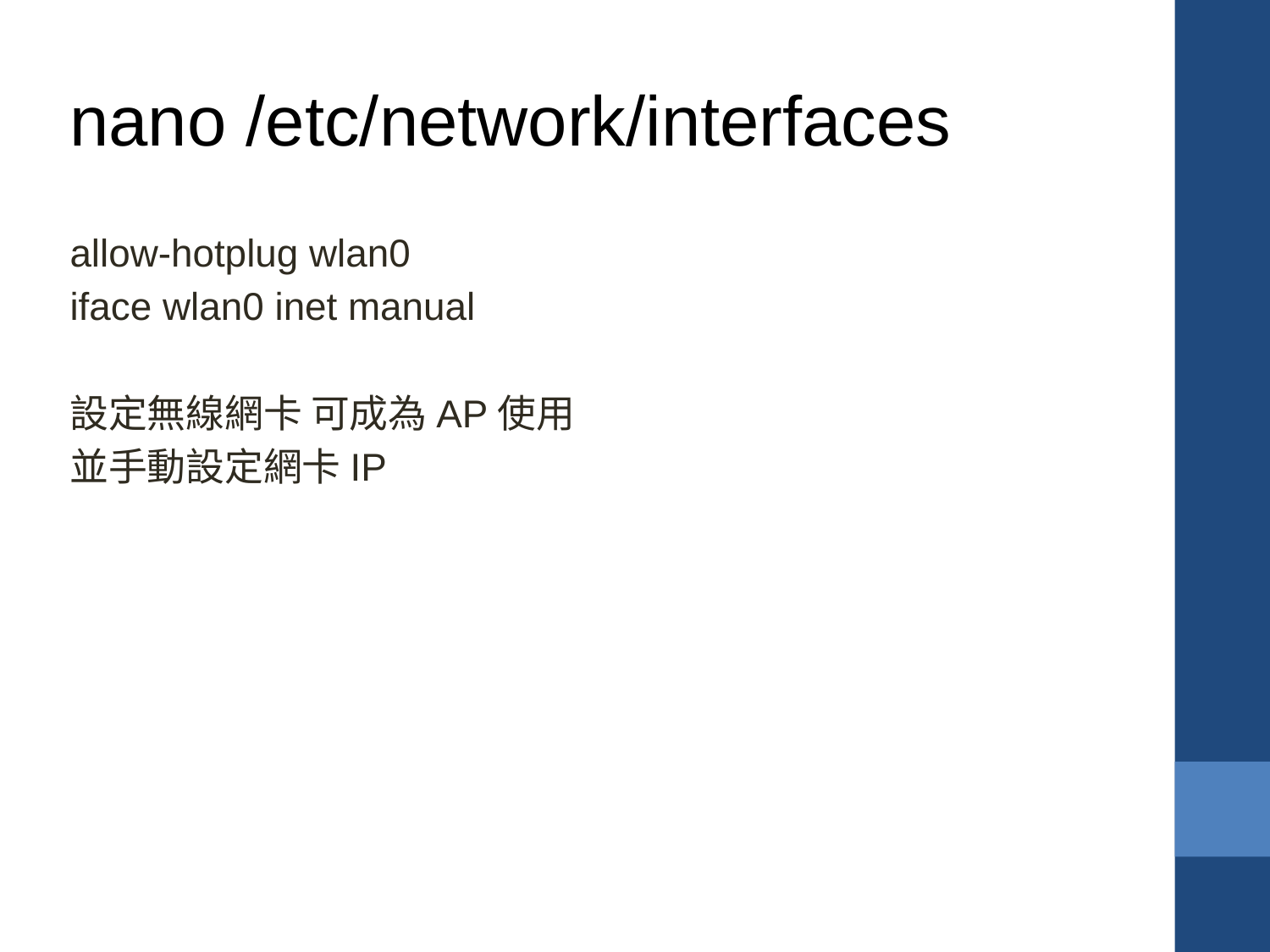

nano /etc/network/interfaces
allow-hotplug wlan0
iface wlan0 inet manual

設定無線網卡 可成為AP使用
並手動設定網卡IP